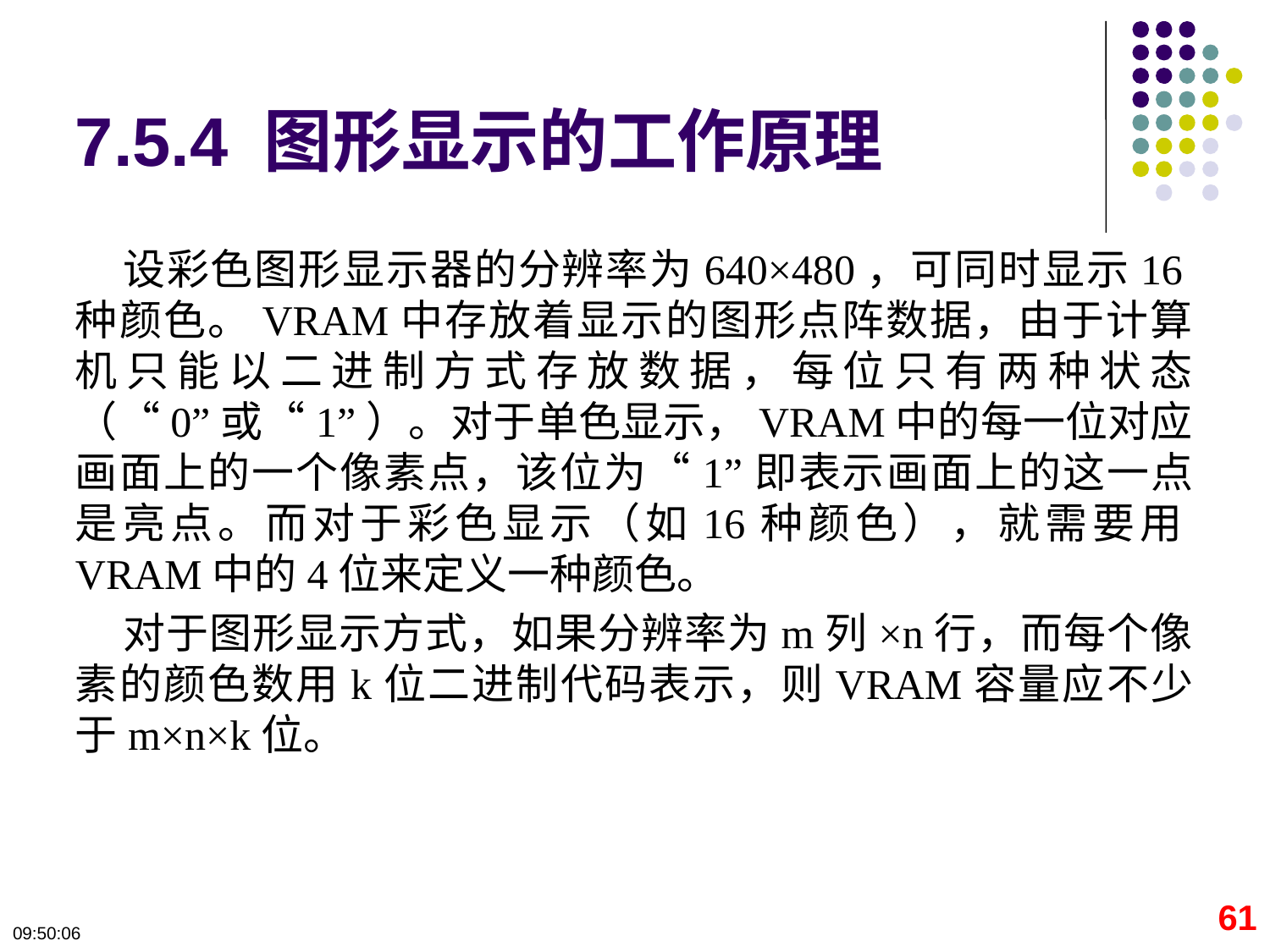

# 7.5.4 图形显示的工作原理
设彩色图形显示器的分辨率为640×480，可同时显示16种颜色。VRAM中存放着显示的图形点阵数据，由于计算机只能以二进制方式存放数据，每位只有两种状态（“0”或“1”）。对于单色显示，VRAM中的每一位对应画面上的一个像素点，该位为“1”即表示画面上的这一点是亮点。而对于彩色显示（如16种颜色），就需要用VRAM中的4位来定义一种颜色。
对于图形显示方式，如果分辨率为m列×n行，而每个像素的颜色数用k位二进制代码表示，则VRAM容量应不少于m×n×k位。
61
09:50:06